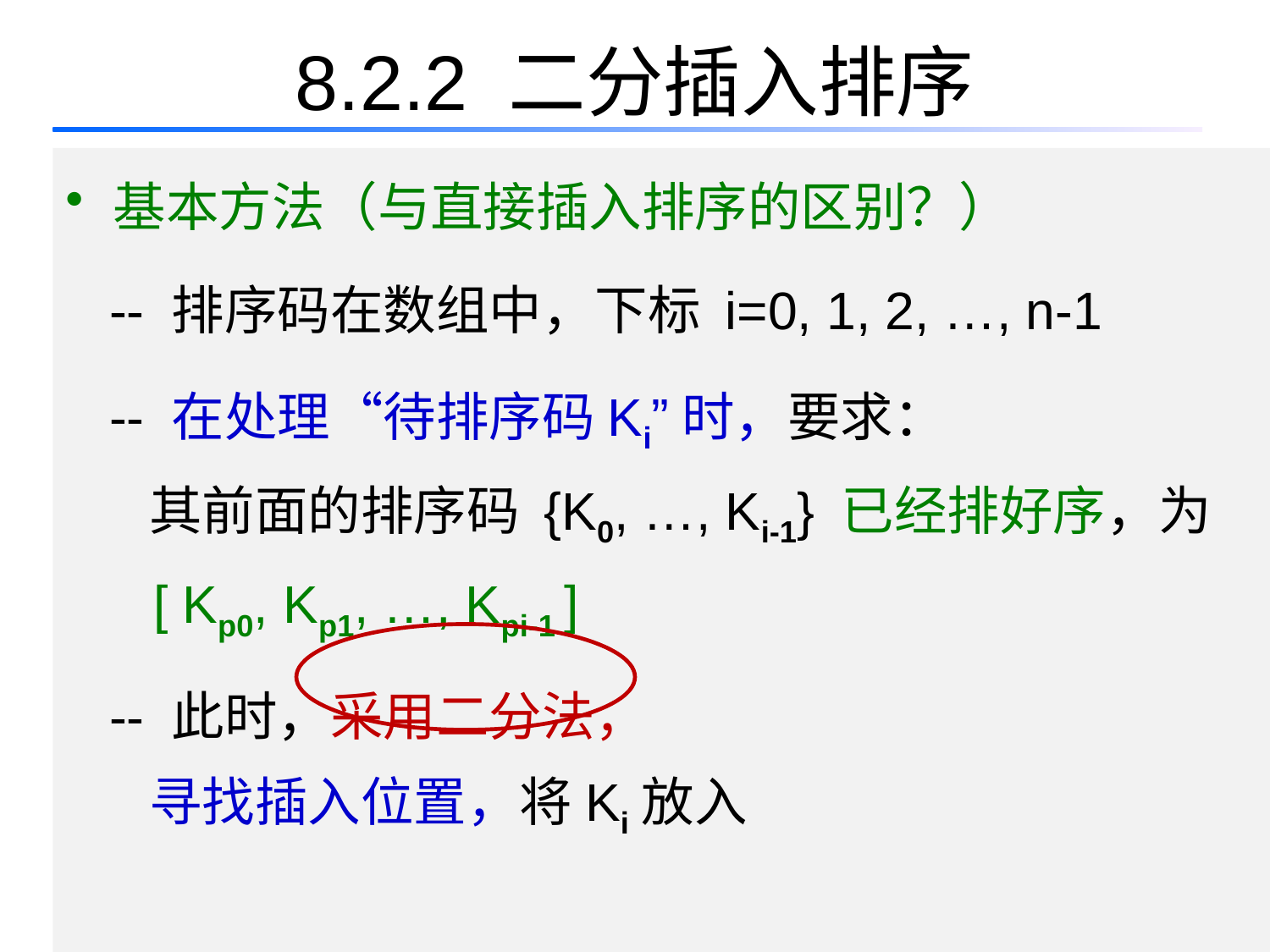

# 8.2.2 二分插入排序

基本方法（与直接插入排序的区别？）
   -- 排序码在数组中，下标 i=0, 1, 2, …, n-1
   -- 在处理“待排序码Ki”时，要求：
      其前面的排序码 {K0, …, Ki-1} 已经排好序，为
      [ Kp0, Kp1, …, Kpi-1 ]
   -- 此时，采用二分法，
      寻找插入位置，将Ki放入